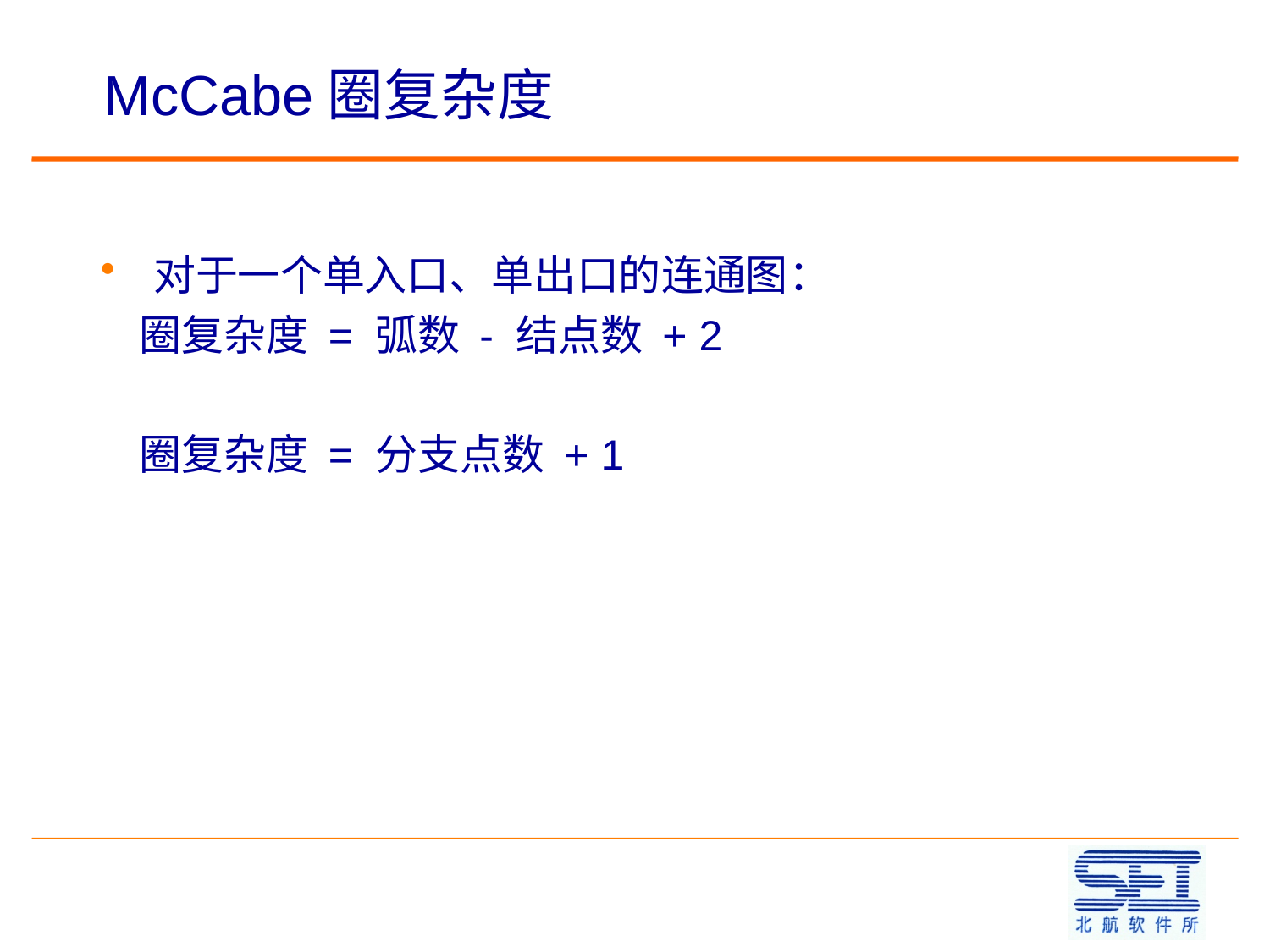

# McCabe圈复杂度
对于一个单入口、单出口的连通图：
   圈复杂度 = 弧数 - 结点数 + 2

   圈复杂度 = 分支点数 + 1